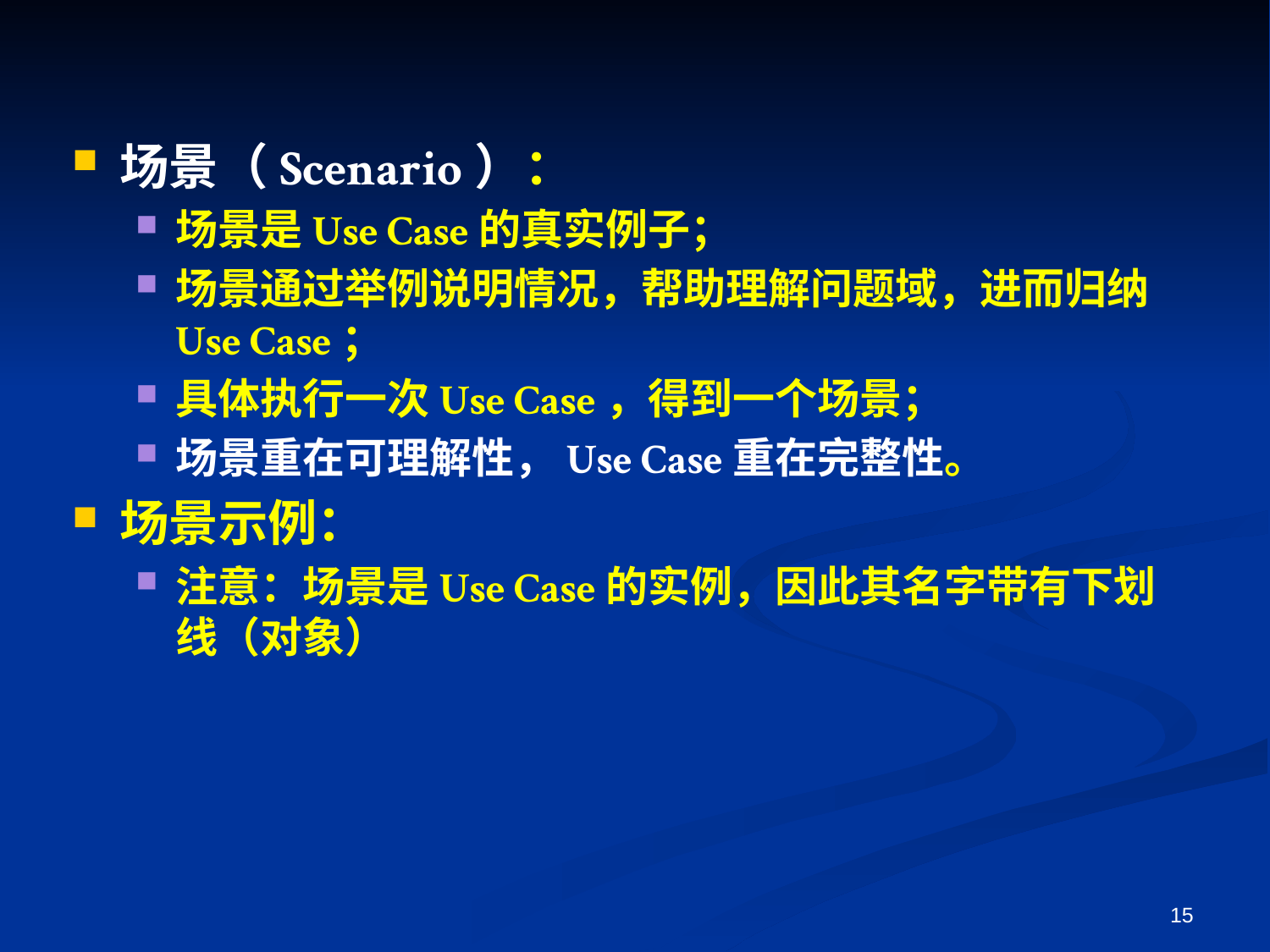

场景（Scenario）：
场景是Use Case的真实例子；
场景通过举例说明情况，帮助理解问题域，进而归纳Use Case；
具体执行一次Use Case，得到一个场景；
场景重在可理解性，Use Case重在完整性。
场景示例：
注意：场景是Use Case的实例，因此其名字带有下划线（对象）
15